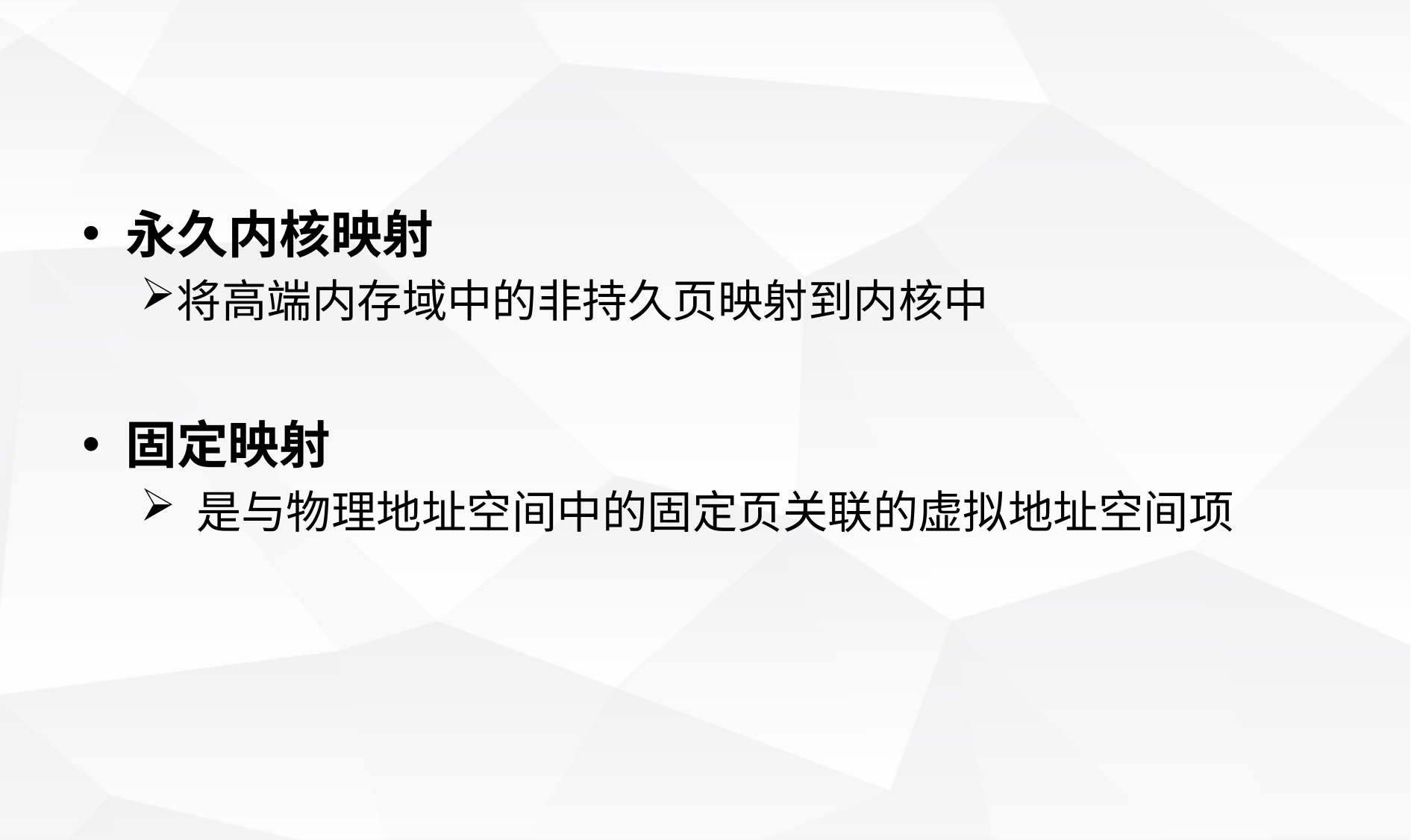

#
永久内核映射
将高端内存域中的非持久页映射到内核中

固定映射
是与物理地址空间中的固定页关联的虚拟地址空间项